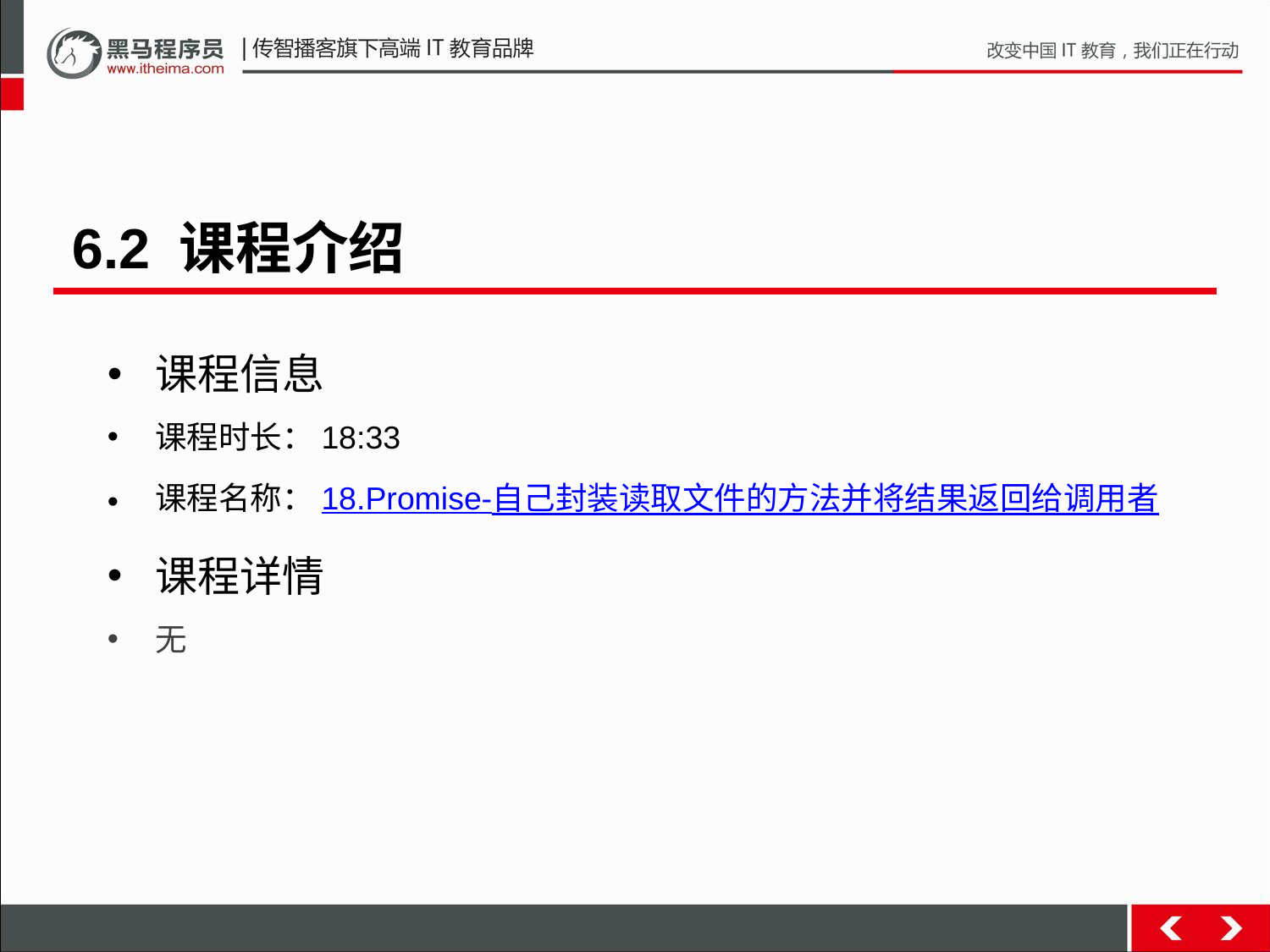

6.2 课程介绍
课程信息
课程时长：18:33
课程名称：18.Promise-自己封装读取文件的方法并将结果返回给调用者
课程详情
无